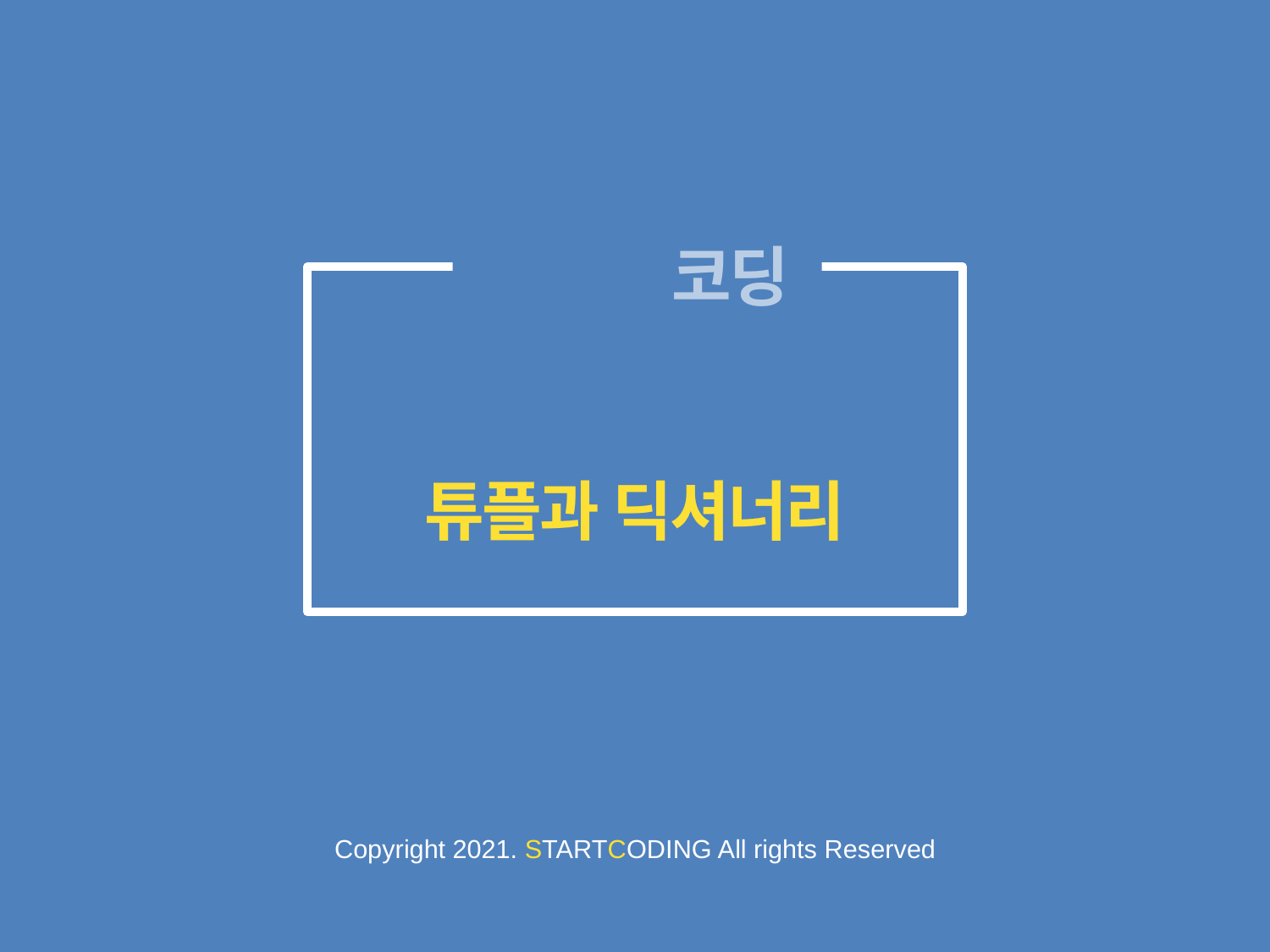

# 스타트 코딩 파이썬 기초 9강 튜플과 딕셔너리

Copyright 2021. STARTCODING All rights Reserved